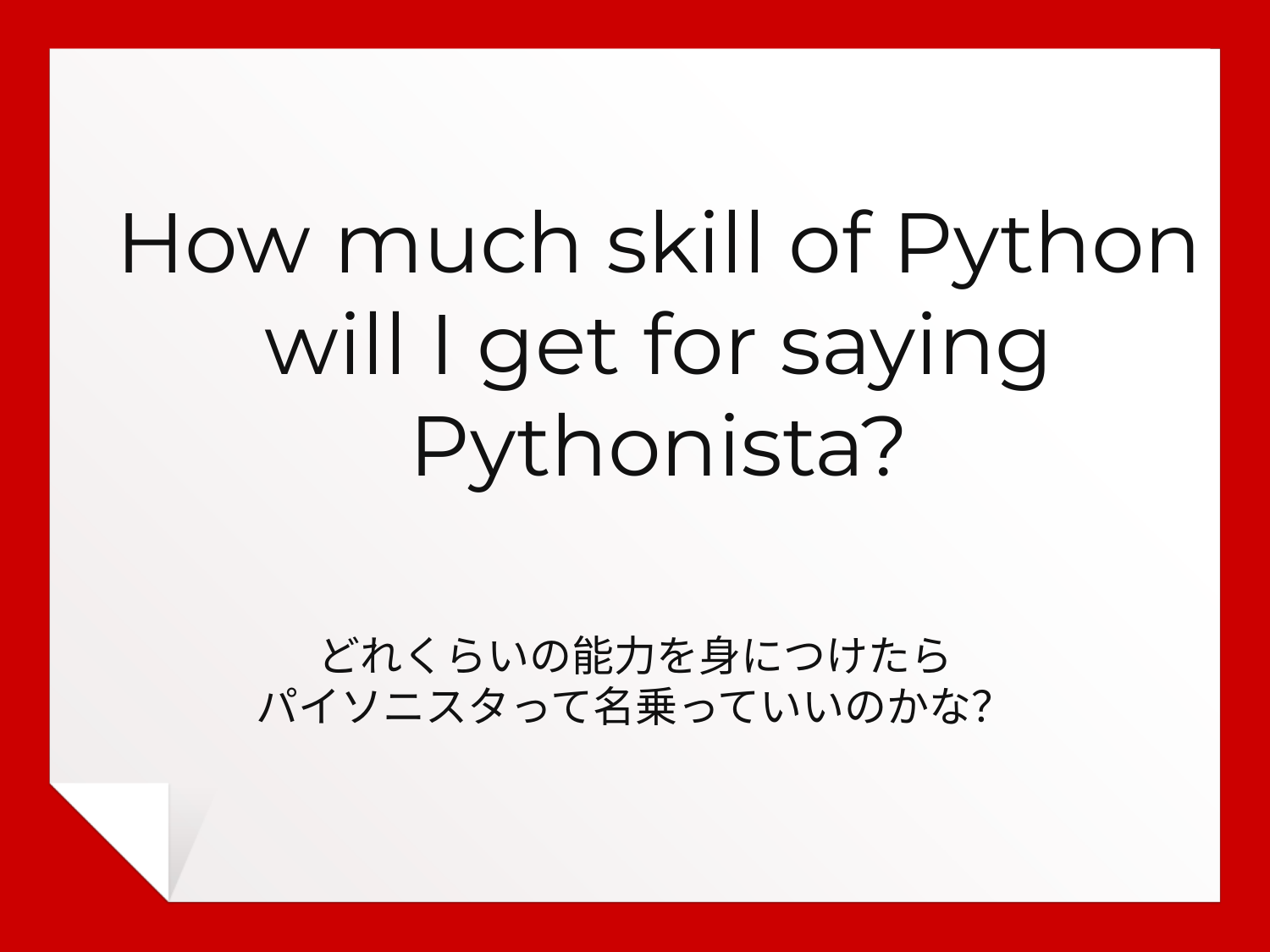

How much skill of Python will I get for saying Pythonista?
どれくらいの能力を身につけたら
パイソニスタって名乗っていいのかな？